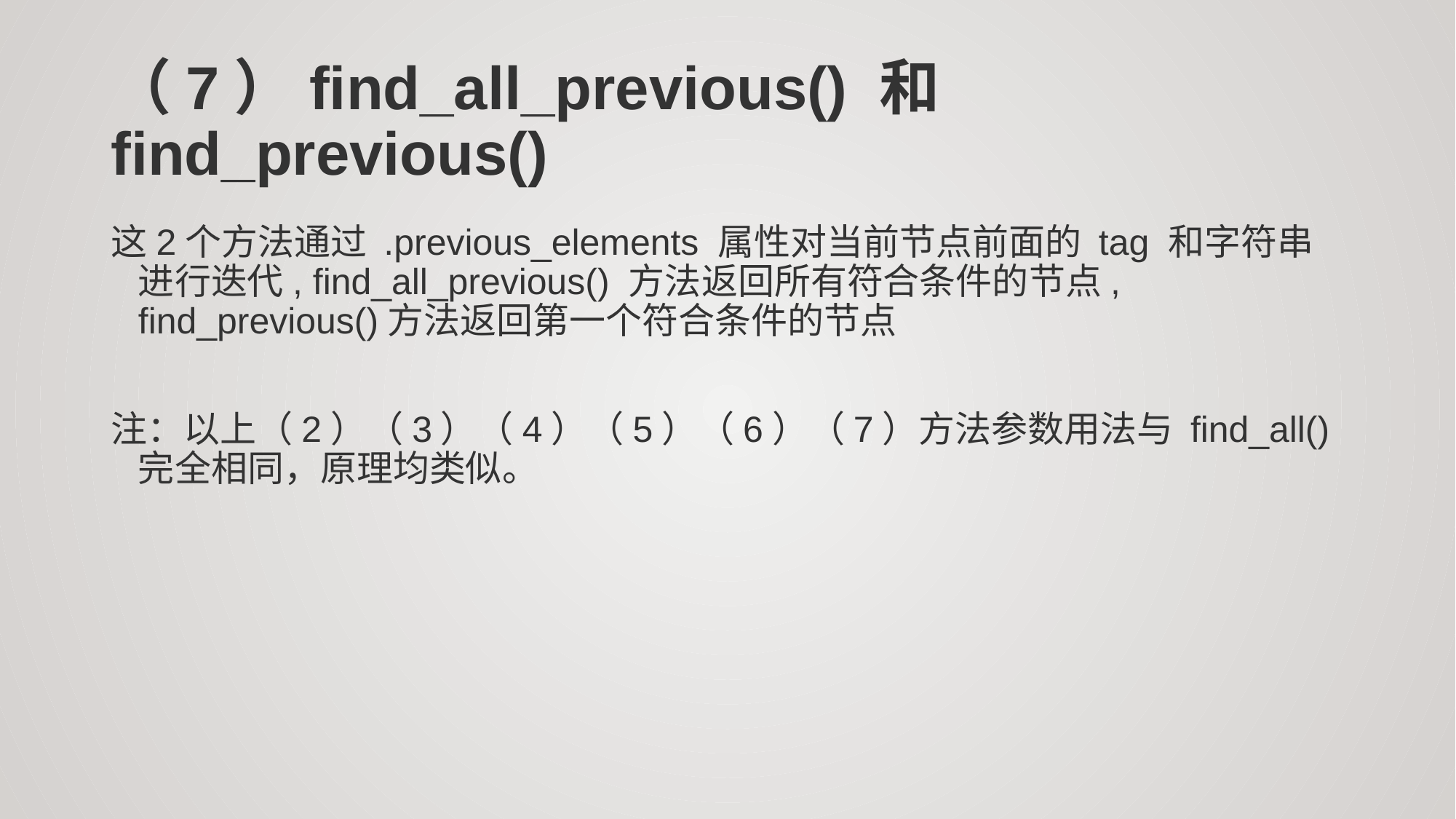

# （7）find_all_previous() 和 find_previous()
这2个方法通过 .previous_elements 属性对当前节点前面的 tag 和字符串进行迭代, find_all_previous() 方法返回所有符合条件的节点, find_previous()方法返回第一个符合条件的节点

注：以上（2）（3）（4）（5）（6）（7）方法参数用法与 find_all() 完全相同，原理均类似。